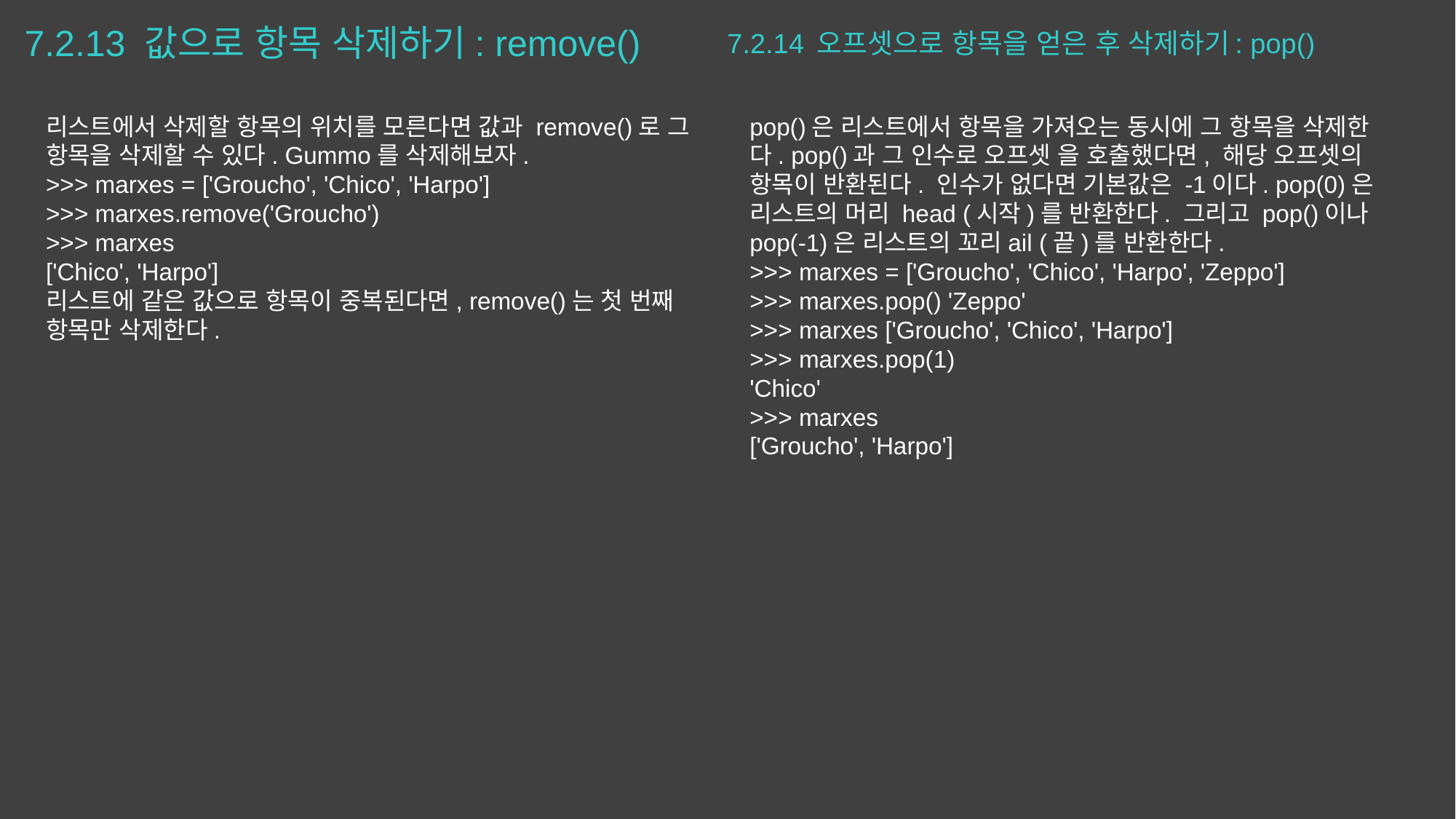

# 7.2.13 값으로 항목 삭제하기: remove()
7.2.14 오프셋으로 항목을 얻은 후 삭제하기: pop()
리스트에서 삭제할 항목의 위치를 모른다면 값과 remove()로 그 항목을 삭제할 수 있다. Gummo를 삭제해보자.
>>> marxes = ['Groucho', 'Chico', 'Harpo']
>>> marxes.remove('Groucho')
>>> marxes
['Chico', 'Harpo']
리스트에 같은 값으로 항목이 중복된다면, remove()는 첫 번째 항목만 삭제한다.
pop()은 리스트에서 항목을 가져오는 동시에 그 항목을 삭제한다. pop()과 그 인수로 오프셋 을 호출했다면, 해당 오프셋의 항목이 반환된다. 인수가 없다면 기본값은 -1이다. pop(0)은 리스트의 머리 head (시작)를 반환한다. 그리고 pop()이나 pop(-1)은 리스트의 꼬리ail (끝)를 반환한다.
>>> marxes = ['Groucho', 'Chico', 'Harpo', 'Zeppo']
>>> marxes.pop() 'Zeppo'
>>> marxes ['Groucho', 'Chico', 'Harpo']
>>> marxes.pop(1)
'Chico'
>>> marxes
['Groucho', 'Harpo']